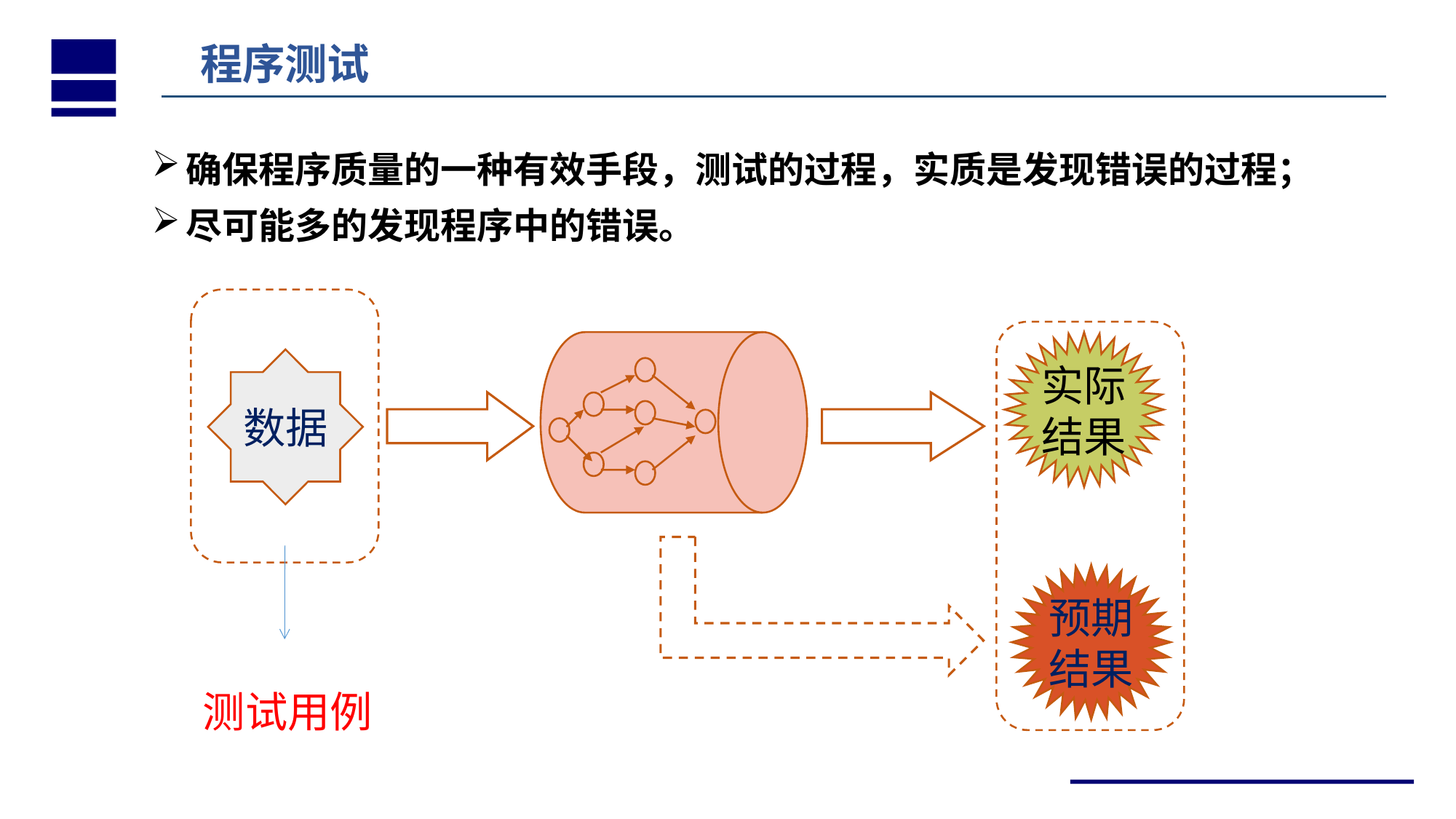

程序测试
确保程序质量的一种有效手段，测试的过程，实质是发现错误的过程；
尽可能多的发现程序中的错误。

实际
结果
数据

预期
结果
测试用例